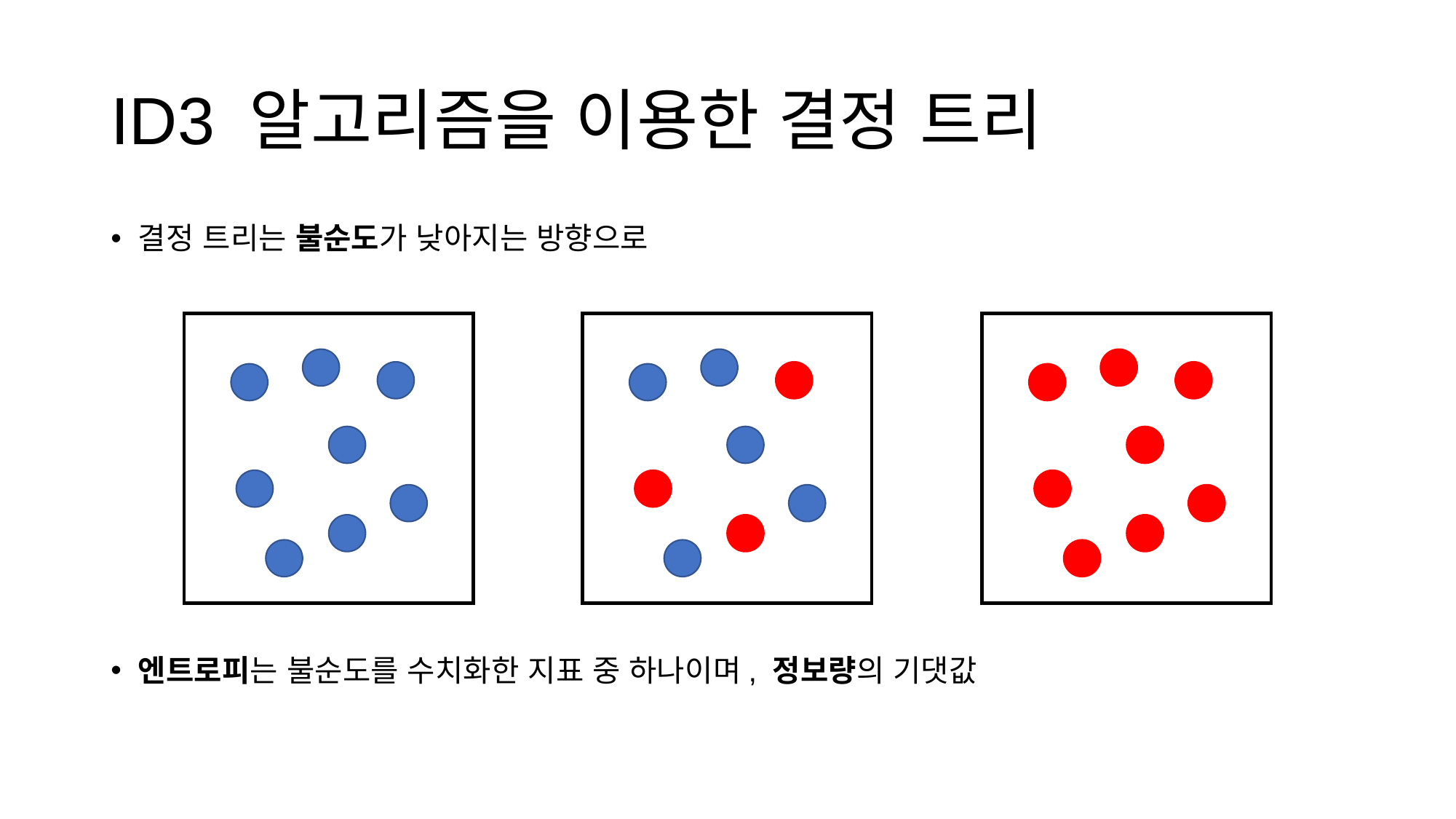

# ID3 알고리즘을 이용한 결정 트리
결정 트리는 불순도가 낮아지는 방향으로

엔트로피는 불순도를 수치화한 지표 중 하나이며, 정보량의 기댓값